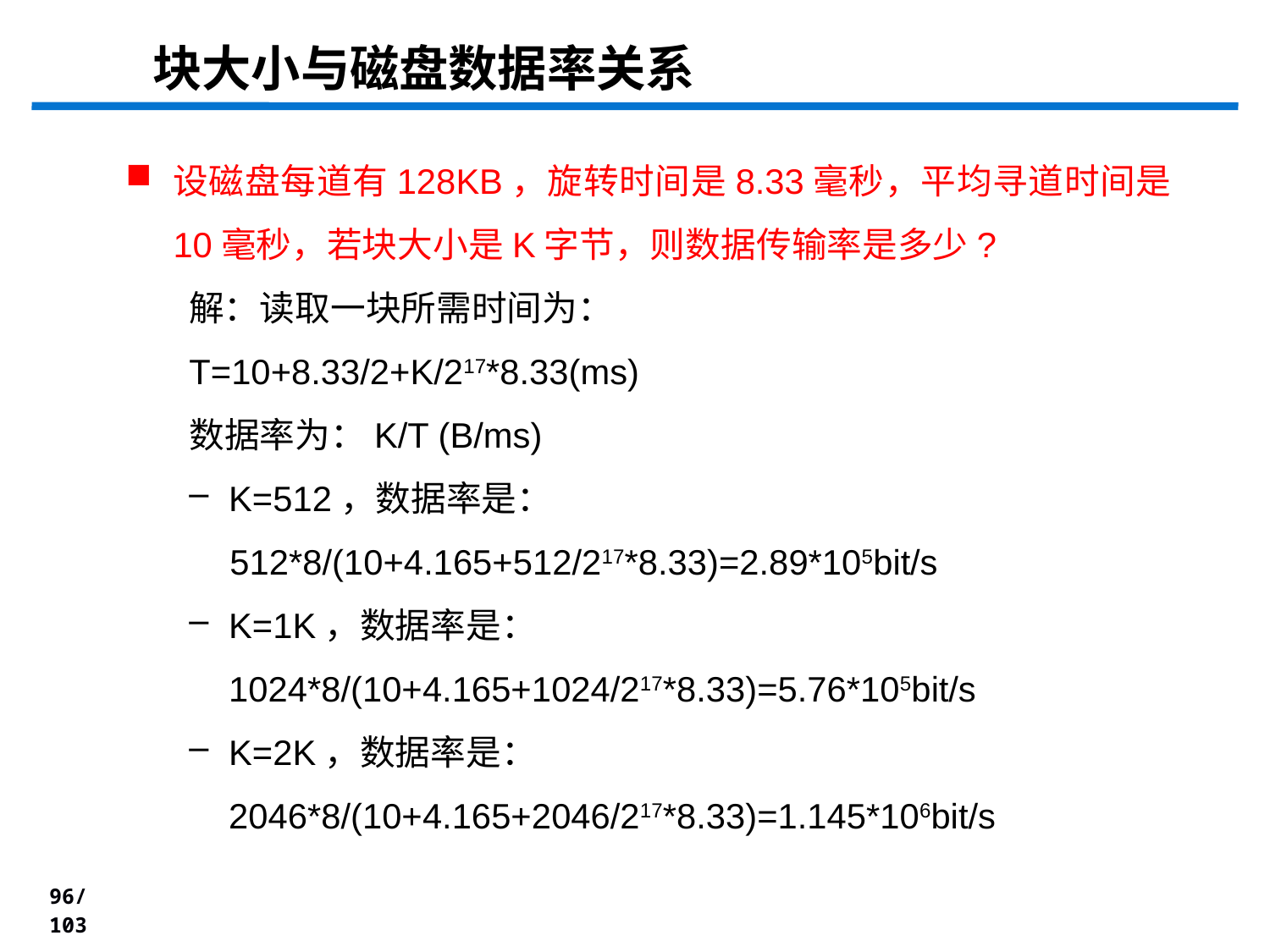

块大小与磁盘数据率关系
设磁盘每道有128KB，旋转时间是8.33毫秒，平均寻道时间是10毫秒，若块大小是K字节，则数据传输率是多少?
解：读取一块所需时间为：
T=10+8.33/2+K/217*8.33(ms)
数据率为：K/T (B/ms)
K=512，数据率是：
     512*8/(10+4.165+512/217*8.33)=2.89*105bit/s
K=1K，数据率是：
	1024*8/(10+4.165+1024/217*8.33)=5.76*105bit/s
K=2K，数据率是：
	2046*8/(10+4.165+2046/217*8.33)=1.145*106bit/s